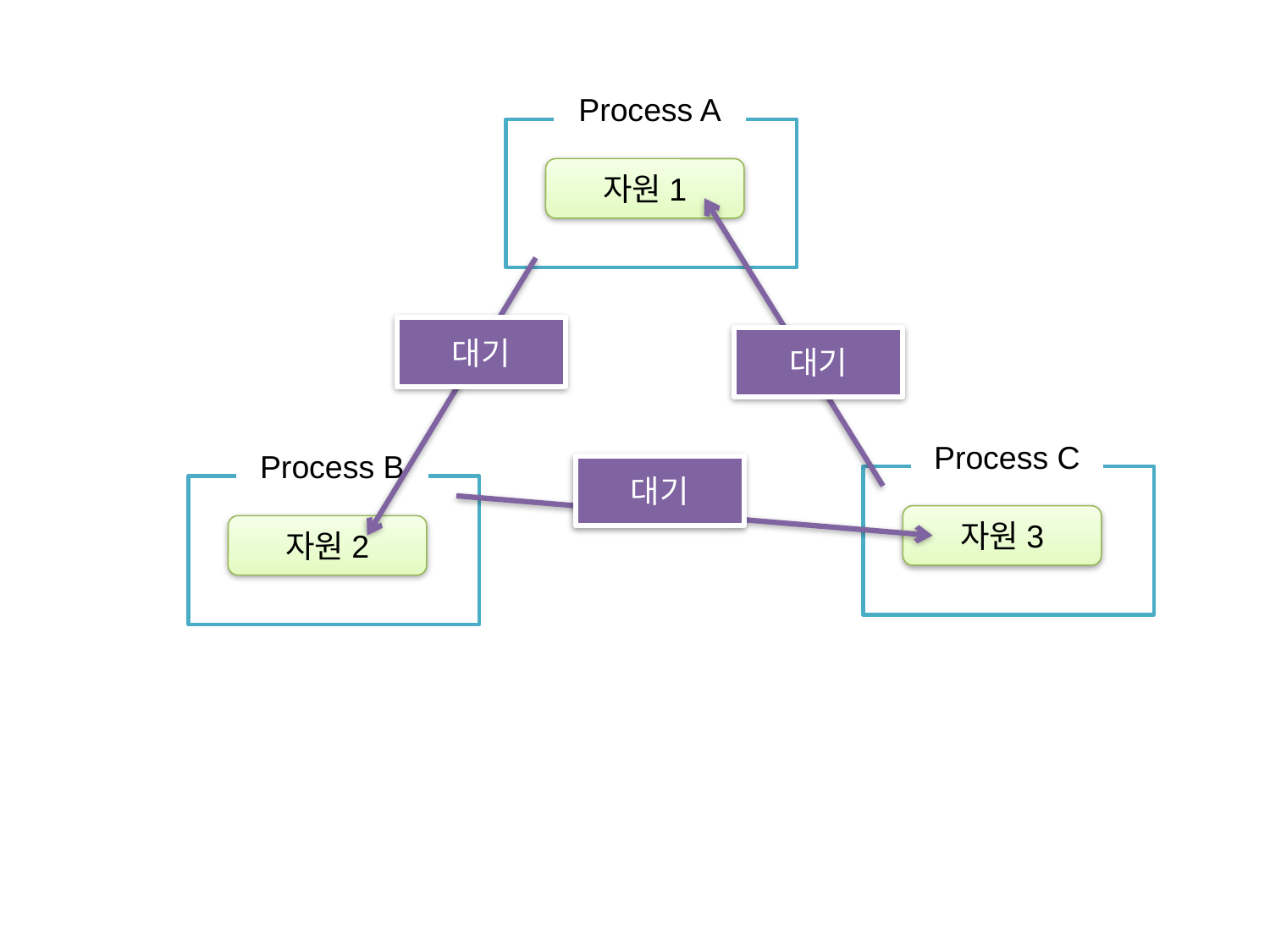

Process A

자원1
대기
대기
Process C
Process B
대기

자원3
자원2